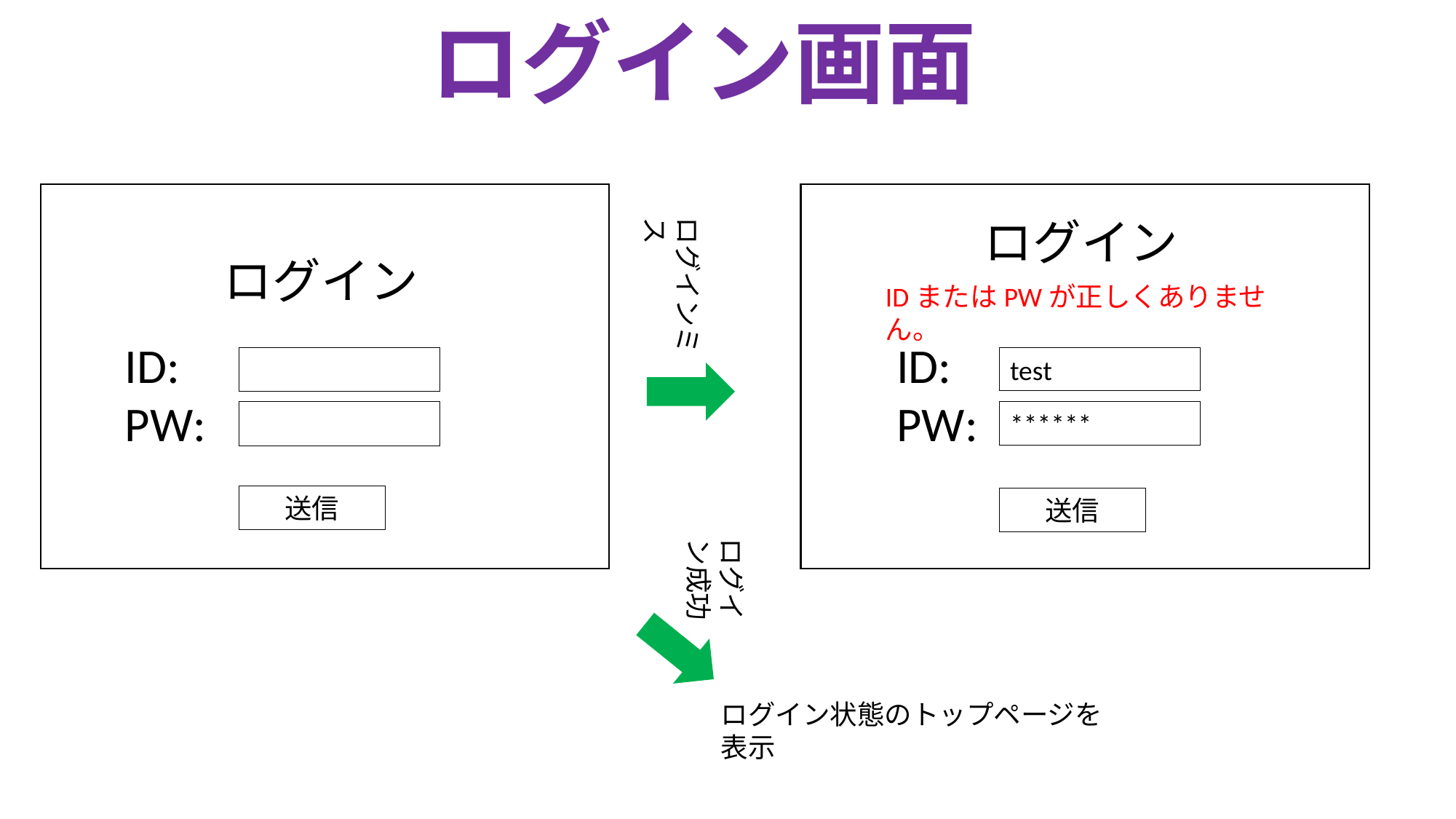

ログイン画面

ログインミス
ログイン
ログイン
IDまたはPWが正しくありません。
ID:
PW:
ID:
PW:

test

******
送信
送信
ログイン成功

ログイン状態のトップページを表示